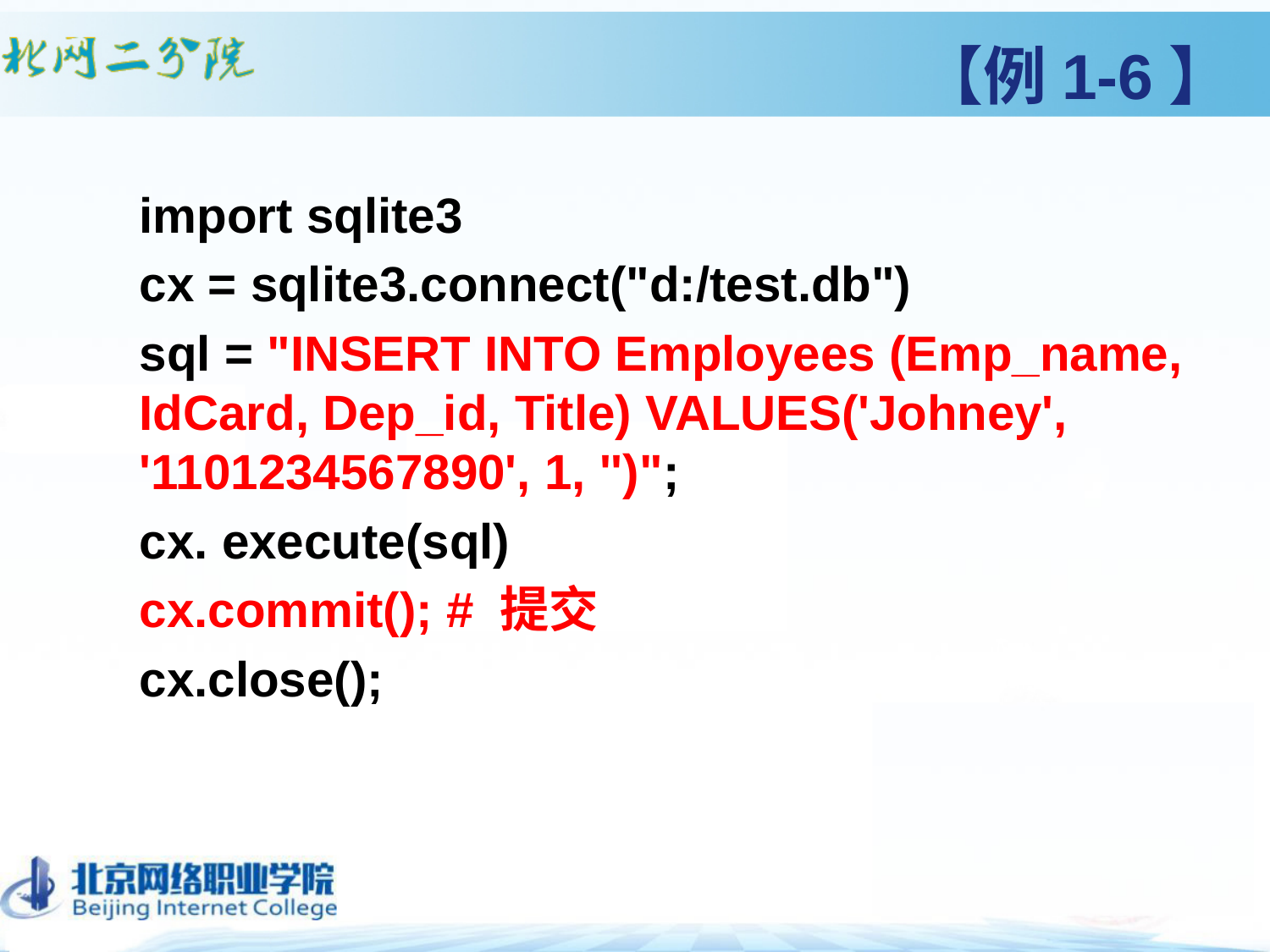

# 【例1-6】
import sqlite3
cx = sqlite3.connect("d:/test.db")
sql = "INSERT INTO Employees (Emp_name, IdCard, Dep_id, Title) VALUES('Johney', '1101234567890', 1, '')";
cx. execute(sql)
cx.commit(); # 提交
cx.close();